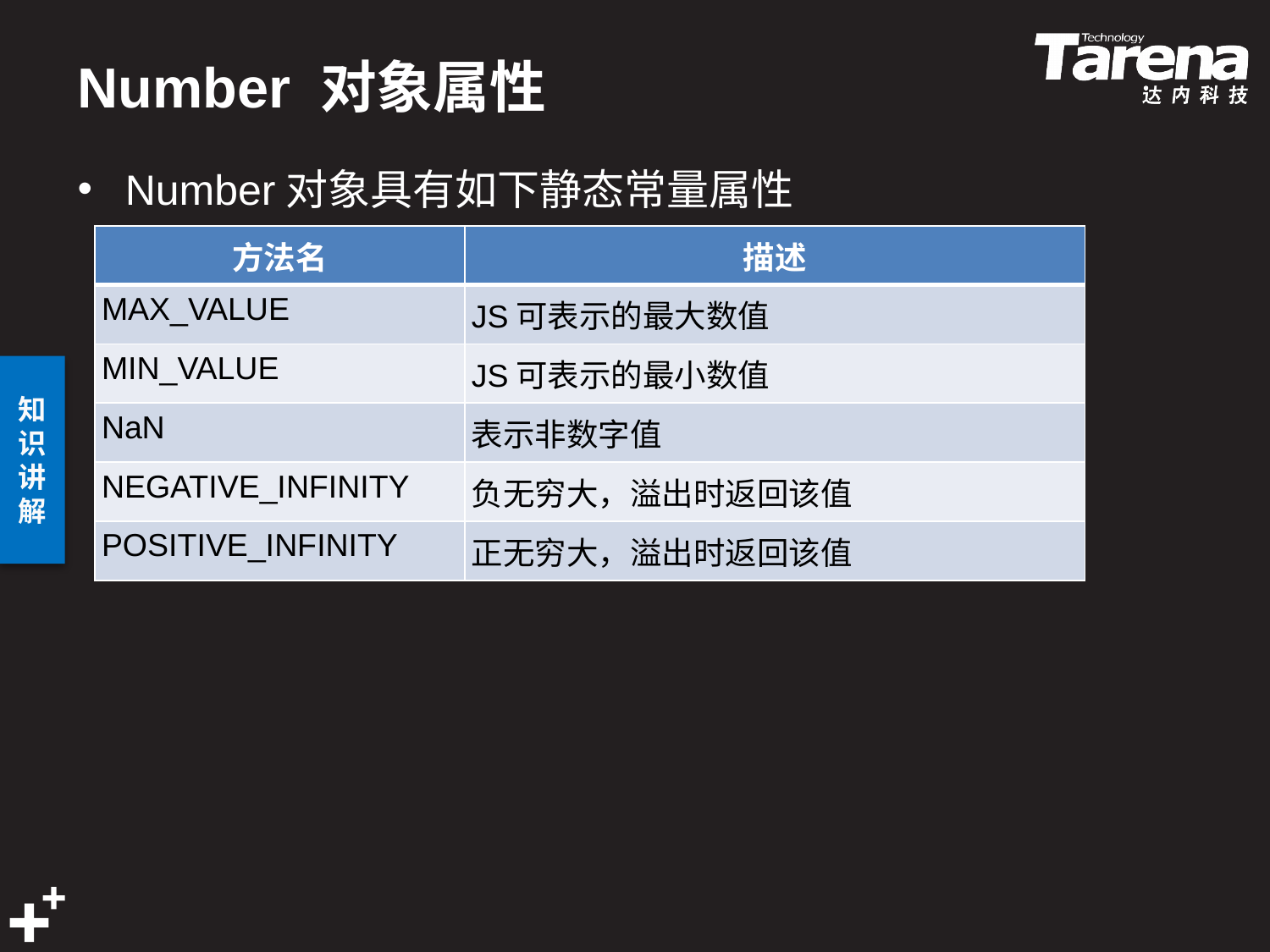

# Number 对象属性
Number对象具有如下静态常量属性
| 方法名 | 描述 |
| --- | --- |
| MAX\_VALUE | JS可表示的最大数值 |
| MIN\_VALUE | JS可表示的最小数值 |
| NaN | 表示非数字值 |
| NEGATIVE\_INFINITY | 负无穷大，溢出时返回该值 |
| POSITIVE\_INFINITY | 正无穷大，溢出时返回该值 |